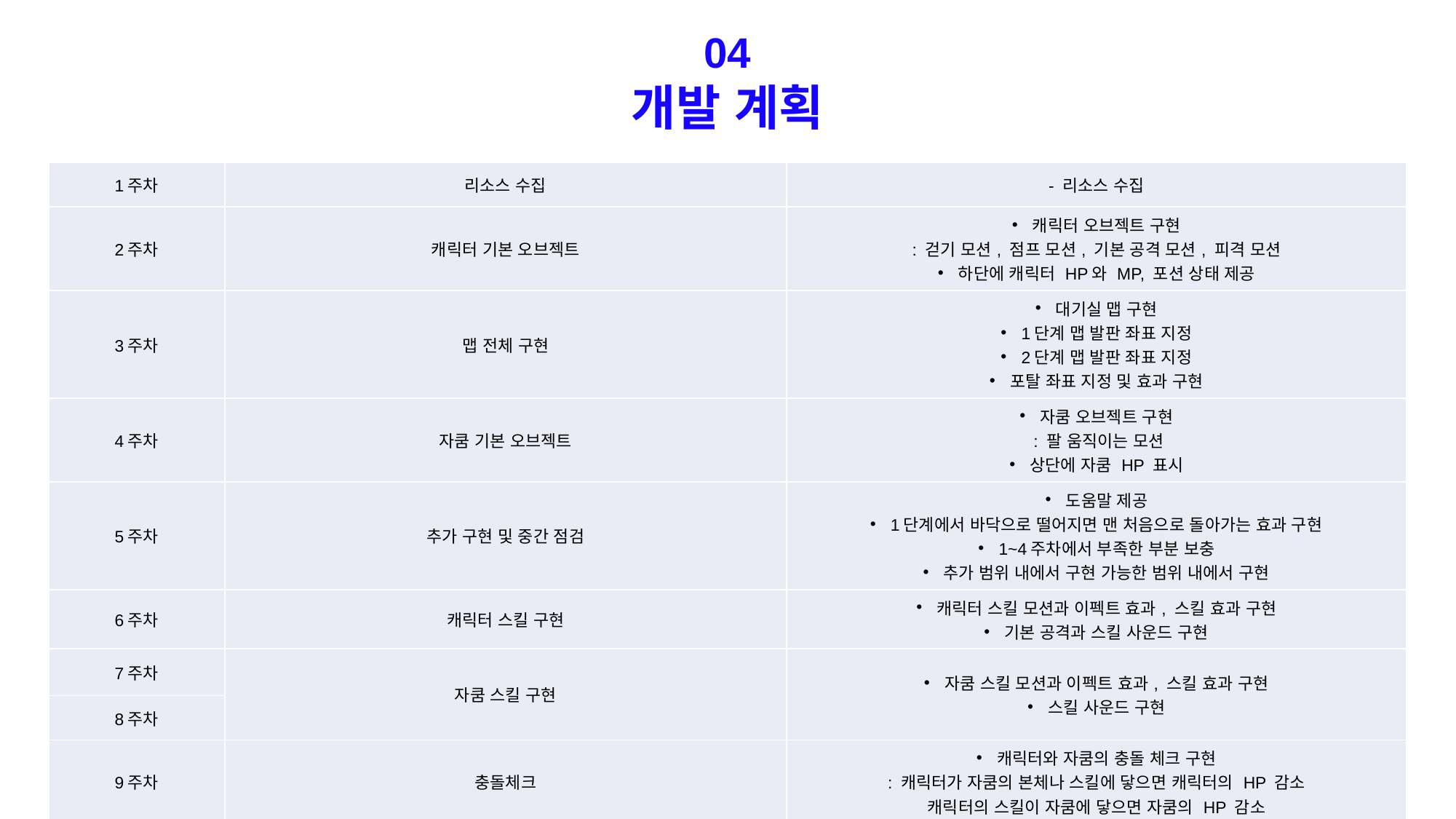

04
개발 계획
| 1주차 | 리소스 수집 | - 리소스 수집 |
| --- | --- | --- |
| 2주차 | 캐릭터 기본 오브젝트 | 캐릭터 오브젝트 구현 : 걷기 모션, 점프 모션, 기본 공격 모션, 피격 모션 하단에 캐릭터 HP와 MP, 포션 상태 제공 |
| 3주차 | 맵 전체 구현 | 대기실 맵 구현 1단계 맵 발판 좌표 지정 2단계 맵 발판 좌표 지정 포탈 좌표 지정 및 효과 구현 |
| 4주차 | 자쿰 기본 오브젝트 | 자쿰 오브젝트 구현 : 팔 움직이는 모션 상단에 자쿰 HP 표시 |
| 5주차 | 추가 구현 및 중간 점검 | 도움말 제공 1단계에서 바닥으로 떨어지면 맨 처음으로 돌아가는 효과 구현 1~4주차에서 부족한 부분 보충 추가 범위 내에서 구현 가능한 범위 내에서 구현 |
| 6주차 | 캐릭터 스킬 구현 | 캐릭터 스킬 모션과 이펙트 효과, 스킬 효과 구현 기본 공격과 스킬 사운드 구현 |
| 7주차 | 자쿰 스킬 구현 | 자쿰 스킬 모션과 이펙트 효과, 스킬 효과 구현 스킬 사운드 구현 |
| 8주차 |  |  |
| 9주차 | 충돌체크 | 캐릭터와 자쿰의 충돌 체크 구현 : 캐릭터가 자쿰의 본체나 스킬에 닿으면 캐릭터의 HP 감소 캐릭터의 스킬이 자쿰에 닿으면 자쿰의 HP 감소 |
| 10주차 | 마무리 | 추가 범위 내에서 구현 가능한 범위 내에서 추가 구현 최종 점검 |